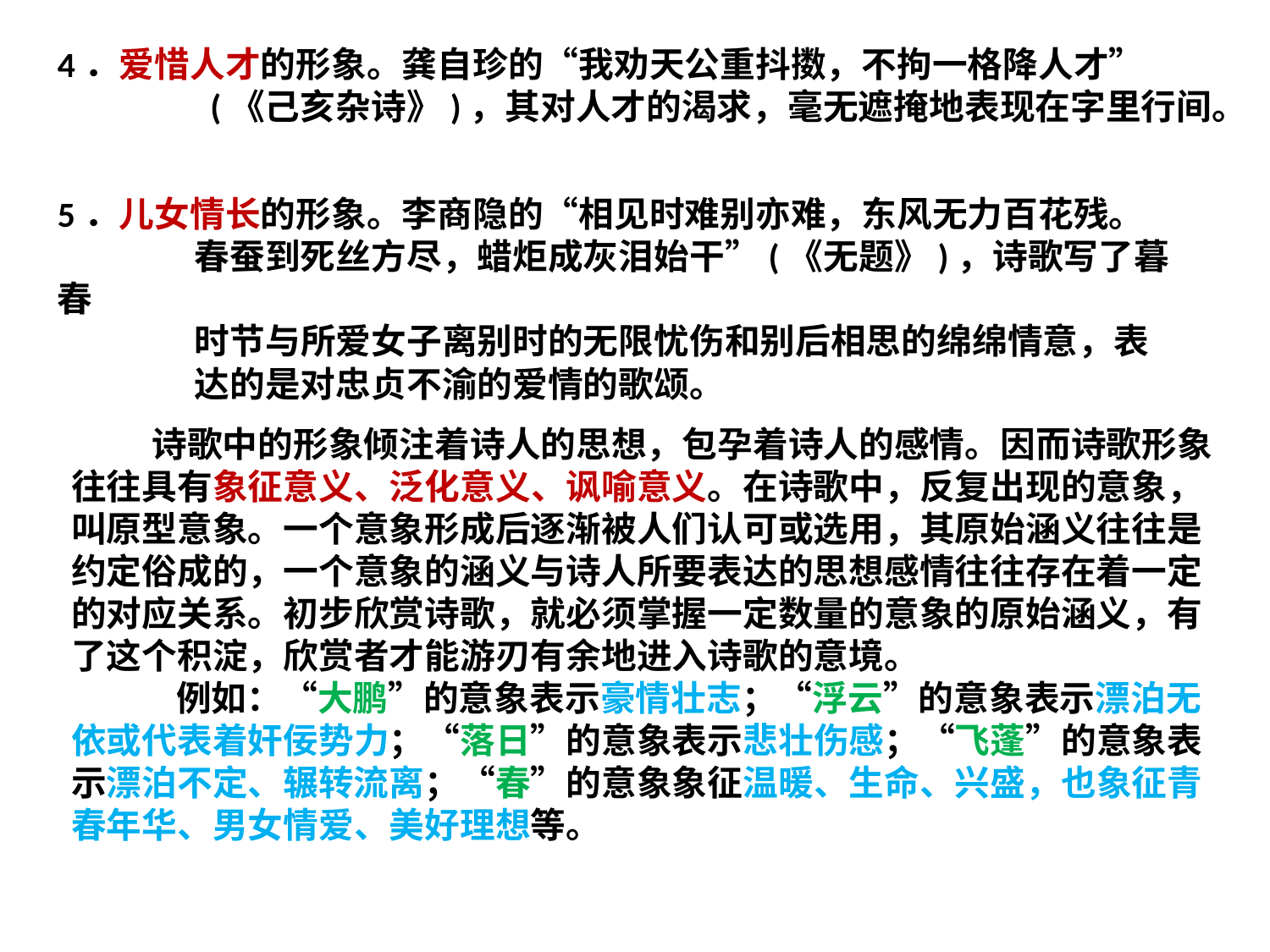

4．爱惜人才的形象。龚自珍的“我劝天公重抖擞，不拘一格降人才”
                   (《己亥杂诗》)，其对人才的渴求，毫无遮掩地表现在字里行间。
5．儿女情长的形象。李商隐的“相见时难别亦难，东风无力百花残。
                春蚕到死丝方尽，蜡炬成灰泪始干”(《无题》)，诗歌写了暮春
                时节与所爱女子离别时的无限忧伤和别后相思的绵绵情意，表
                达的是对忠贞不渝的爱情的歌颂。
         诗歌中的形象倾注着诗人的思想，包孕着诗人的感情。因而诗歌形象往往具有象征意义、泛化意义、讽喻意义。在诗歌中，反复出现的意象，叫原型意象。一个意象形成后逐渐被人们认可或选用，其原始涵义往往是约定俗成的，一个意象的涵义与诗人所要表达的思想感情往往存在着一定的对应关系。初步欣赏诗歌，就必须掌握一定数量的意象的原始涵义，有了这个积淀，欣赏者才能游刃有余地进入诗歌的意境。
            例如：“大鹏”的意象表示豪情壮志；“浮云”的意象表示漂泊无依或代表着奸佞势力；“落日”的意象表示悲壮伤感；“飞蓬”的意象表示漂泊不定、辗转流离；“春”的意象象征温暖、生命、兴盛，也象征青春年华、男女情爱、美好理想等。